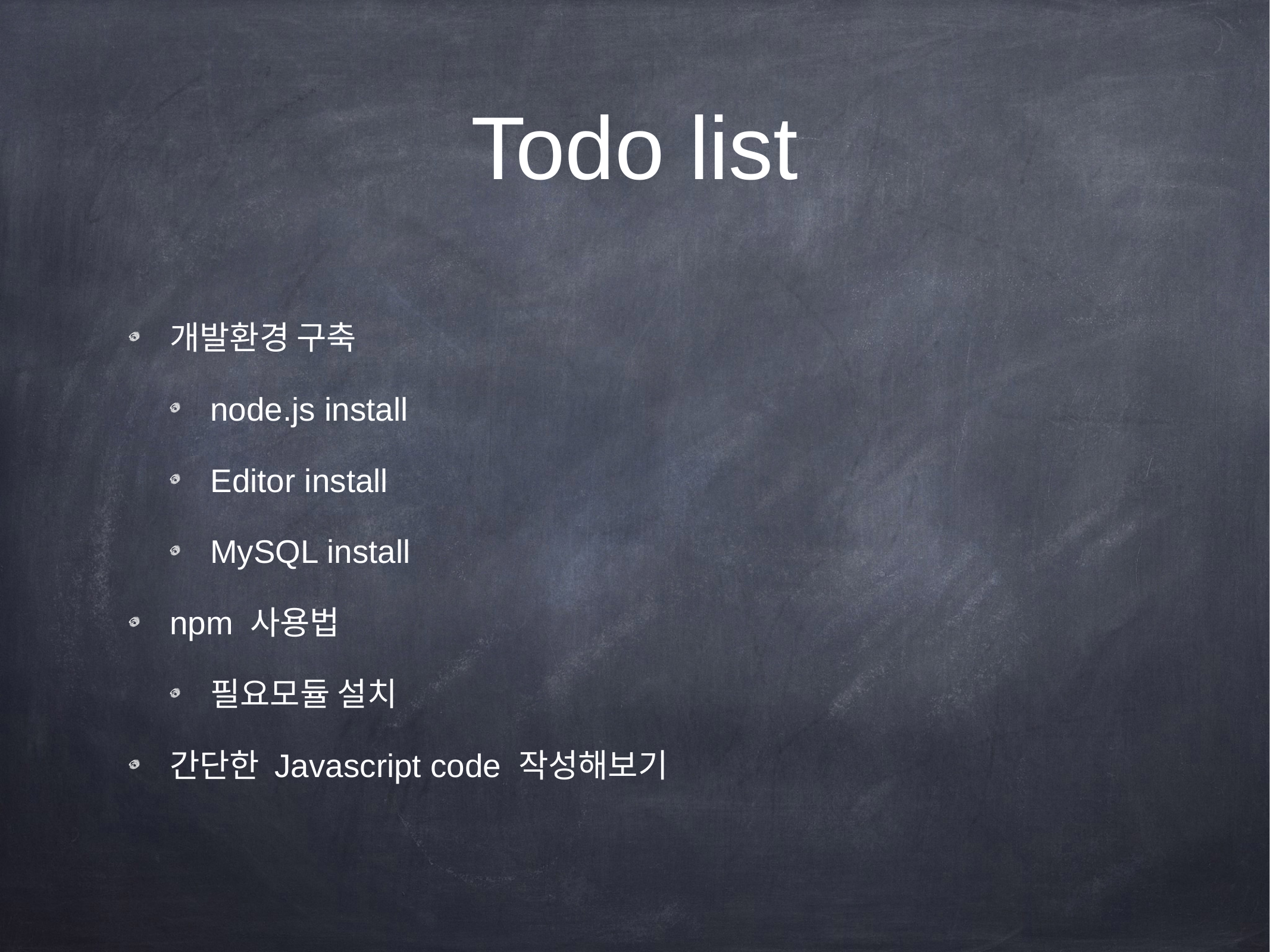

# Todo list
개발환경 구축
node.js install
Editor install
MySQL install
npm 사용법
필요모듈 설치
간단한 Javascript code 작성해보기